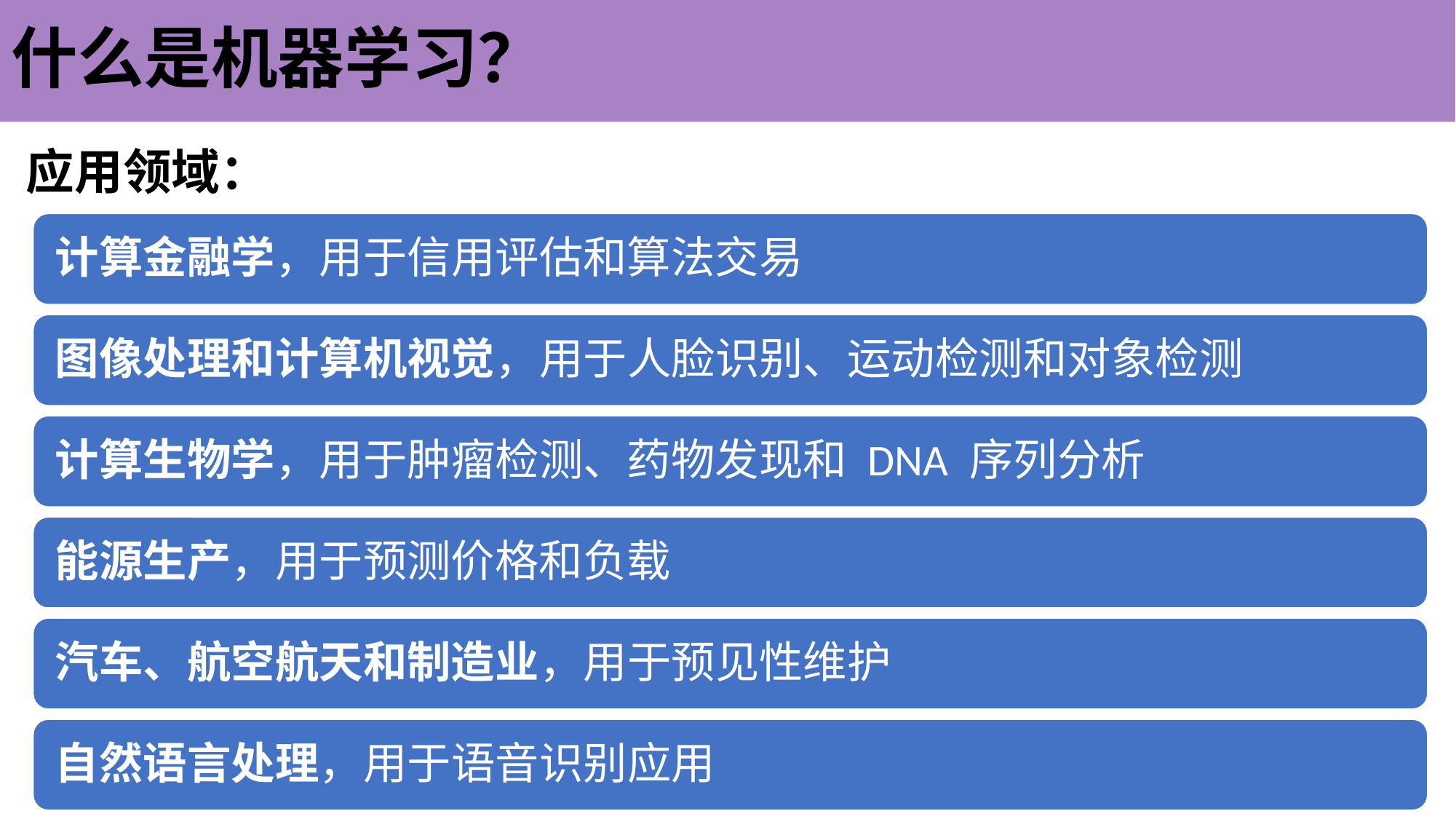

# 什么是机器学习？
应用领域：
计算金融学，用于信用评估和算法交易
图像处理和计算机视觉，用于人脸识别、运动检测和对象检测
计算生物学，用于肿瘤检测、药物发现和 DNA 序列分析
能源生产，用于预测价格和负载
汽车、航空航天和制造业，用于预见性维护
自然语言处理，用于语音识别应用